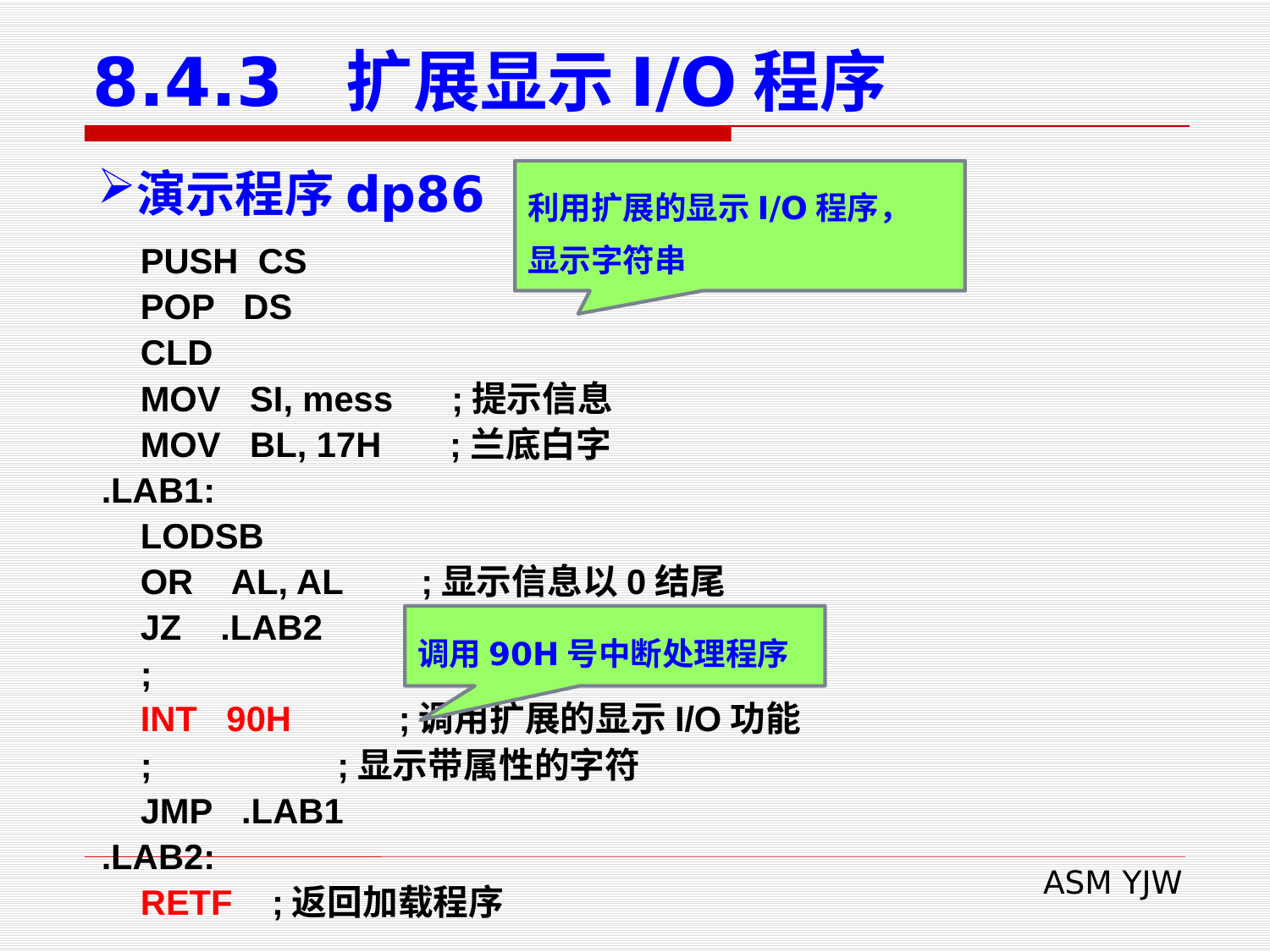

# 8.4.3  扩展显示I/O程序
演示程序dp86
利用扩展的显示I/O程序，
显示字符串
    PUSH  CS
    POP   DS
    CLD
    MOV   SI, mess      ;提示信息
    MOV   BL, 17H       ;兰底白字
.LAB1:
    LODSB
    OR    AL, AL        ;显示信息以0结尾
    JZ    .LAB2
    ;
    INT   90H           ;调用扩展的显示I/O功能
    ;                   ;显示带属性的字符
    JMP   .LAB1
.LAB2:
    RETF    ;返回加载程序
调用90H号中断处理程序